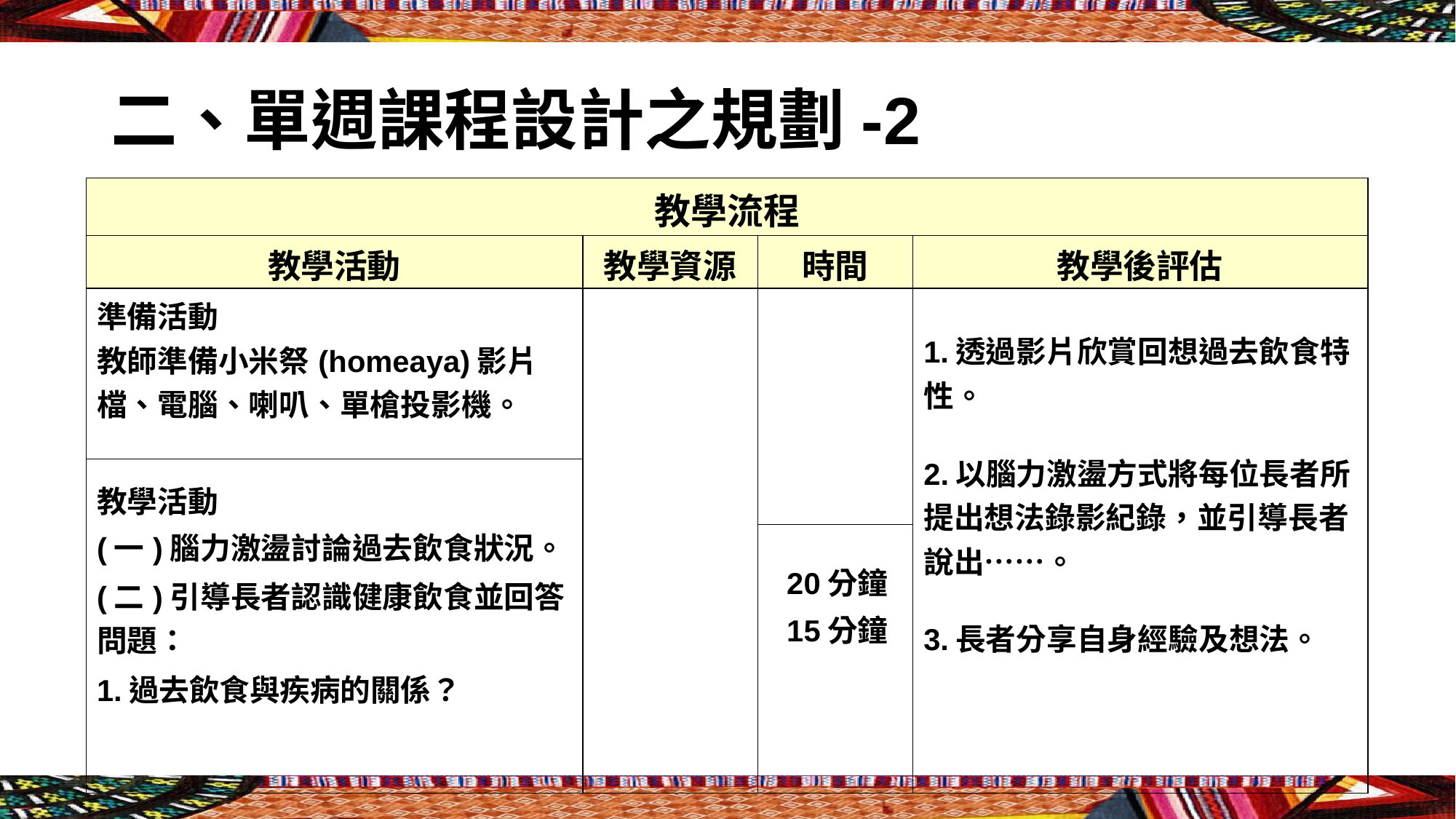

# 二、單週課程設計之規劃-2
| 教學流程 |  |  |  |
| --- | --- | --- | --- |
| 教學活動 | 教學資源 | 時間 | 教學後評估 |
| 準備活動 教師準備小米祭(homeaya)影片檔、電腦、喇叭、單槍投影機。 |  |  | 1.透過影片欣賞回想過去飲食特性。 2.以腦力激盪方式將每位長者所提出想法錄影紀錄，並引導長者說出……。 3.長者分享自身經驗及想法。 |
| 教學活動 (一)腦力激盪討論過去飲食狀況。 (二)引導長者認識健康飲食並回答問題： |  |  |  |
|  |  | 20分鐘 15分鐘 |  |
| 1.過去飲食與疾病的關係？ |  |  |  |
|  |  |  |  |
|  |  |  |  |